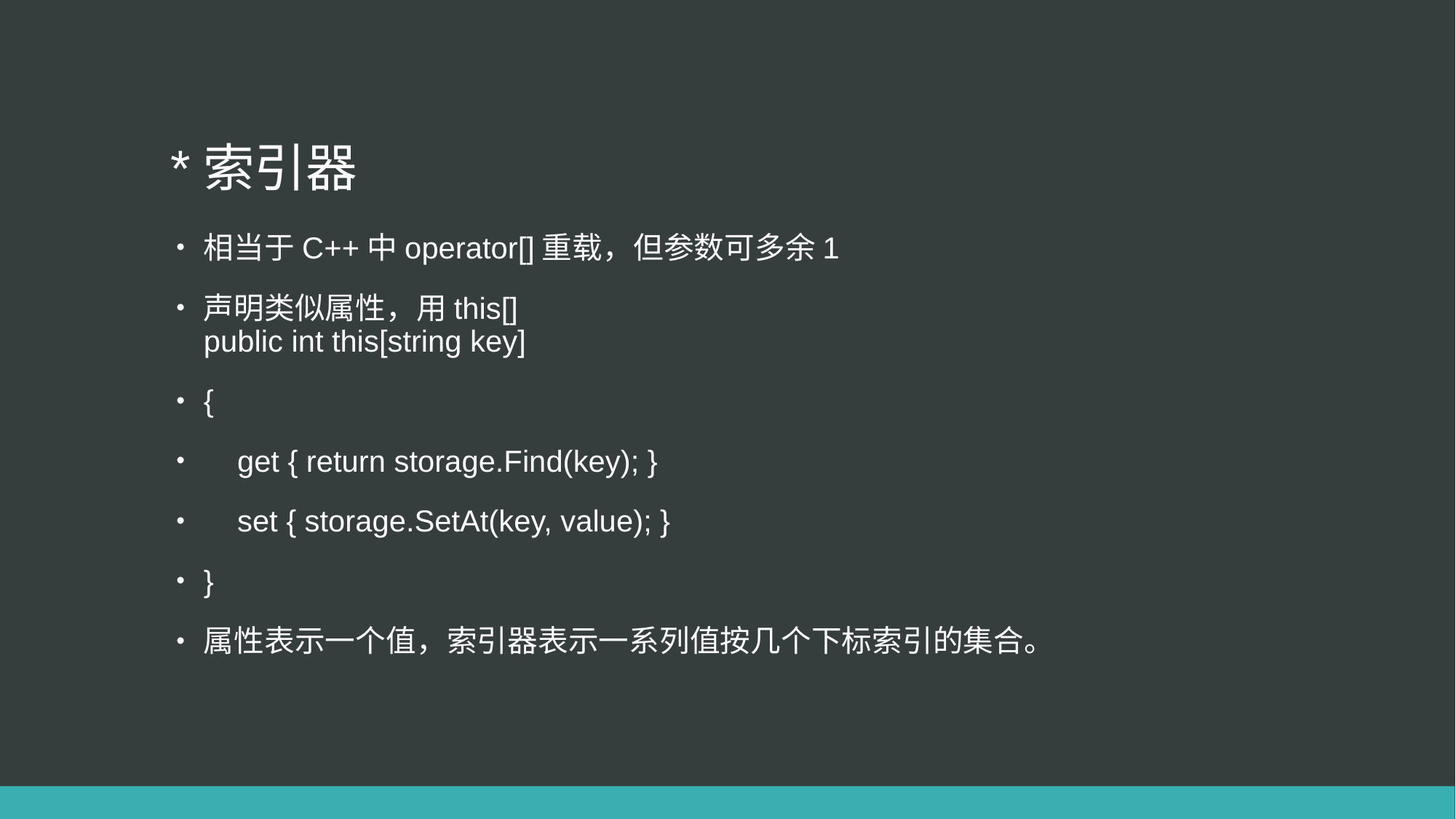

# *索引器
相当于C++中operator[]重载，但参数可多余1
声明类似属性，用this[]
public int this[string key]
{
    get { return storage.Find(key); }
    set { storage.SetAt(key, value); }
}
属性表示一个值，索引器表示一系列值按几个下标索引的集合。